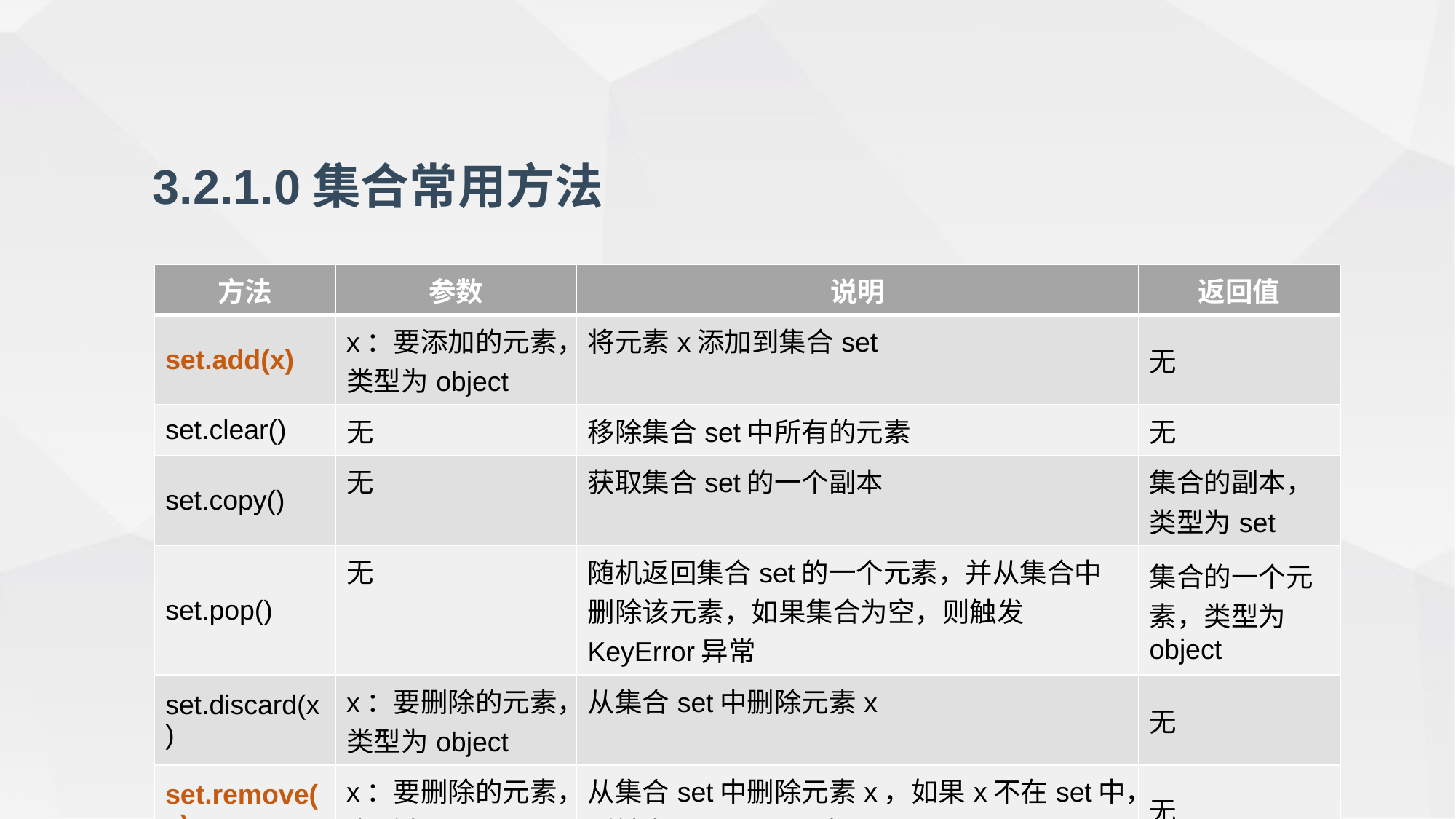

3.2.1.0集合常用方法
| 方法 | 参数 | 说明 | 返回值 |
| --- | --- | --- | --- |
| set.add(x) | x：要添加的元素，类型为object | 将元素x添加到集合set | 无 |
| set.clear() | 无 | 移除集合set中所有的元素 | 无 |
| set.copy() | 无 | 获取集合set的一个副本 | 集合的副本，类型为set |
| set.pop() | 无 | 随机返回集合set的一个元素，并从集合中删除该元素，如果集合为空，则触发KeyError异常 | 集合的一个元素，类型为object |
| set.discard(x) | x：要删除的元素，类型为object | 从集合set中删除元素x | 无 |
| set.remove(x) | x：要删除的元素，类型为object | 从集合set中删除元素x，如果x不在set中，则触发KeyError异常 | 无 |